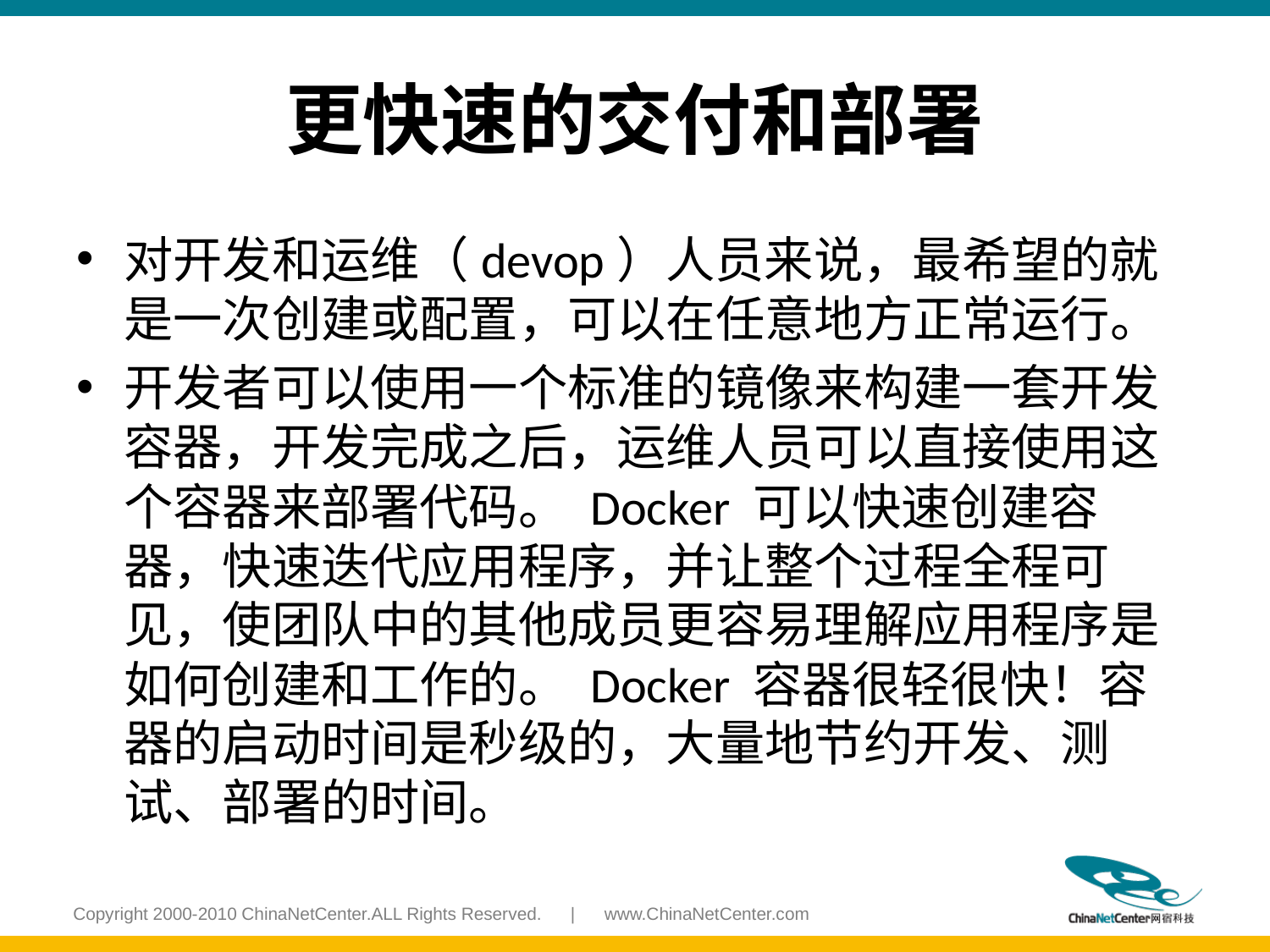

# 更快速的交付和部署
对开发和运维（devop）人员来说，最希望的就是一次创建或配置，可以在任意地方正常运行。
开发者可以使用一个标准的镜像来构建一套开发容器，开发完成之后，运维人员可以直接使用这个容器来部署代码。 Docker 可以快速创建容器，快速迭代应用程序，并让整个过程全程可见，使团队中的其他成员更容易理解应用程序是如何创建和工作的。 Docker 容器很轻很快！容器的启动时间是秒级的，大量地节约开发、测试、部署的时间。